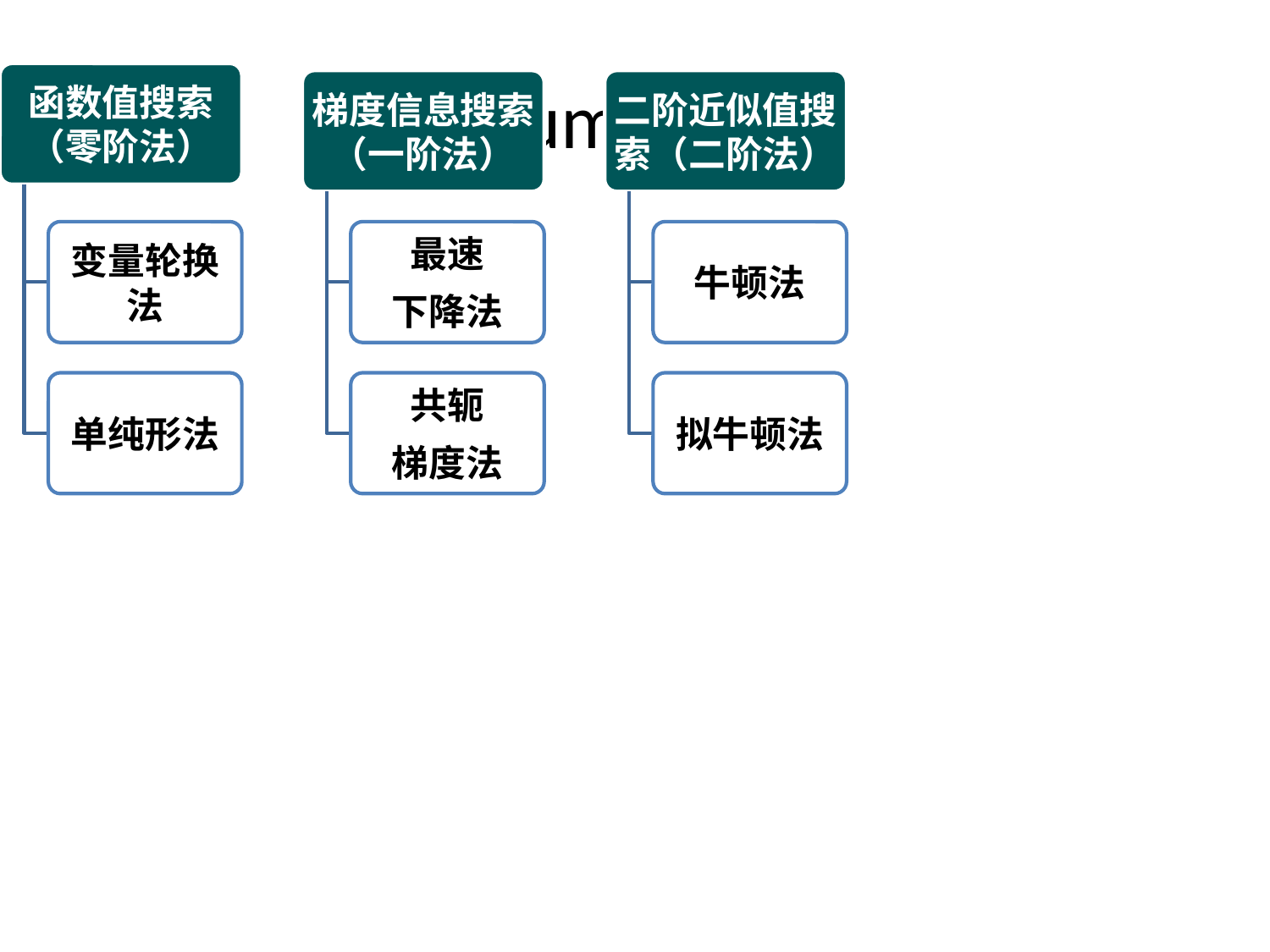

# Summary
函数值搜索（零阶法）
变量轮换法
单纯形法
梯度信息搜索（一阶法）
最速
下降法
共轭
梯度法
二阶近似值搜索（二阶法）
牛顿法
拟牛顿法